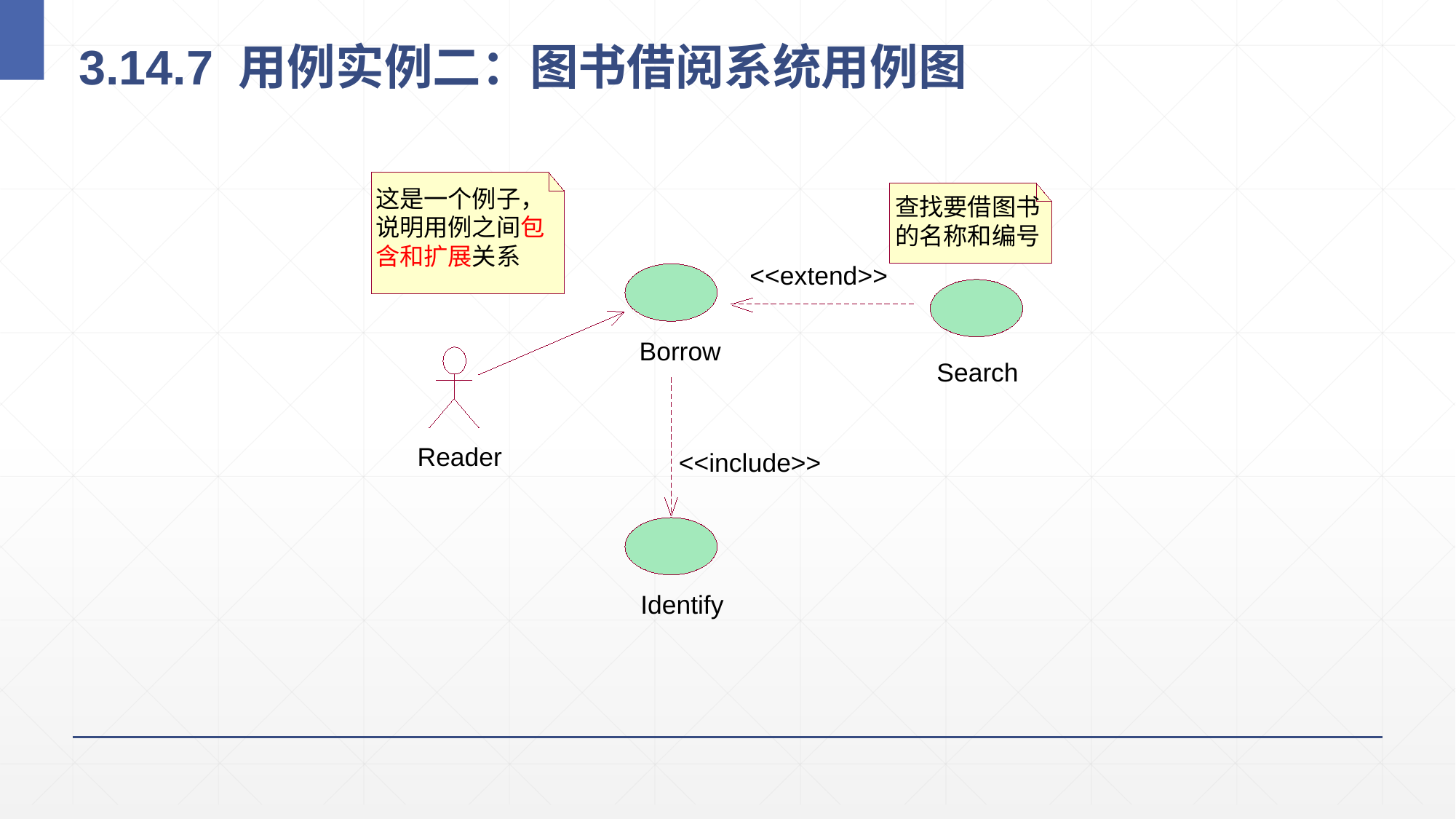

# 3.14.7 用例实例二：图书借阅系统用例图

这是一个例子，说明用例之间包含和扩展关系

查找要借图书的名称和编号
<<extend>>

Borrow

Search

Reader
<<include>>

Identify